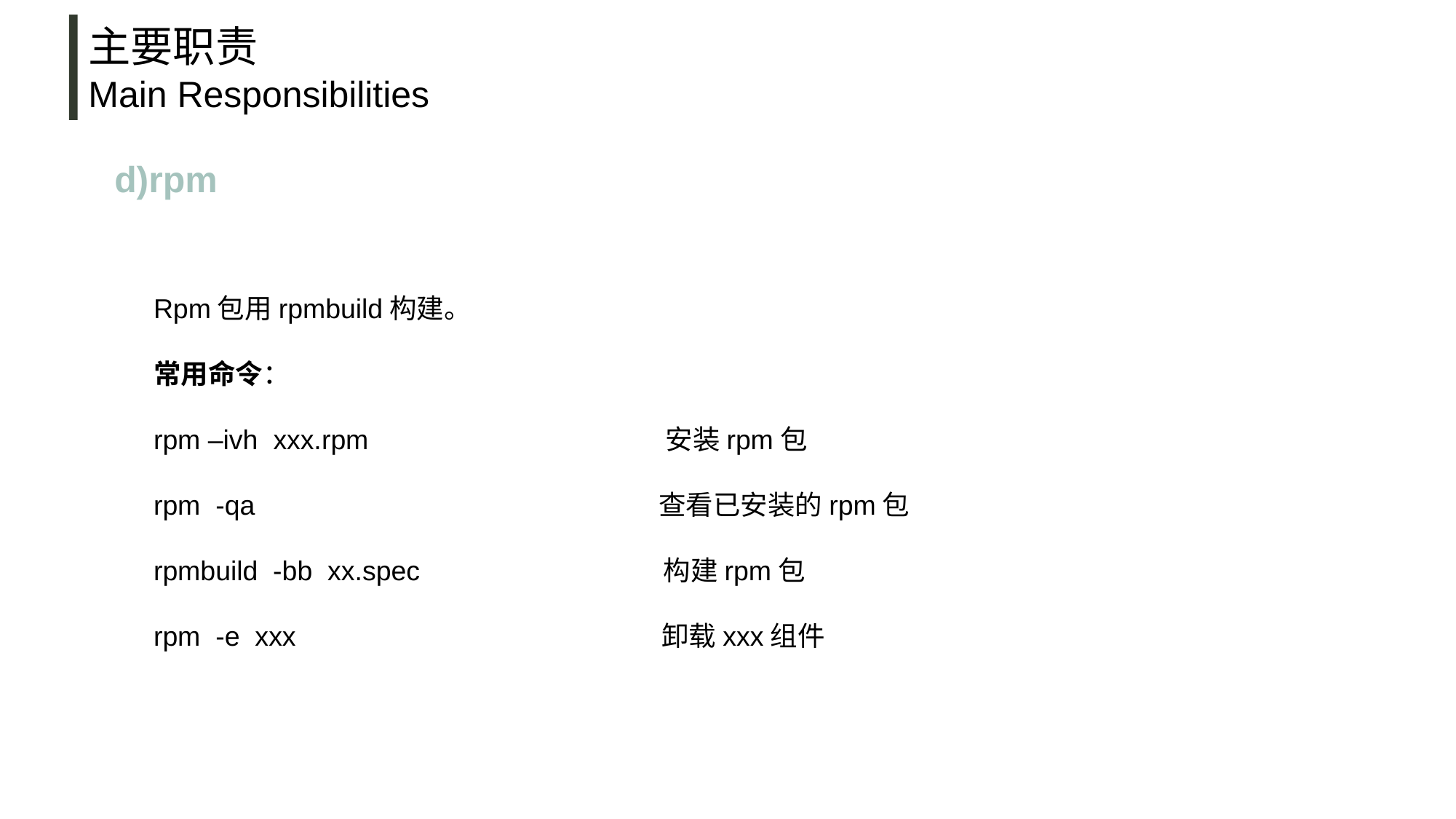

主要职责
Main Responsibilities
 d)rpm
Rpm包用rpmbuild构建。
常用命令：
rpm –ivh  xxx.rpm                                      安装rpm包
rpm  -qa                                                    查看已安装的rpm包
rpmbuild  -bb  xx.spec                               构建rpm包
rpm  -e  xxx                                               卸载xxx组件